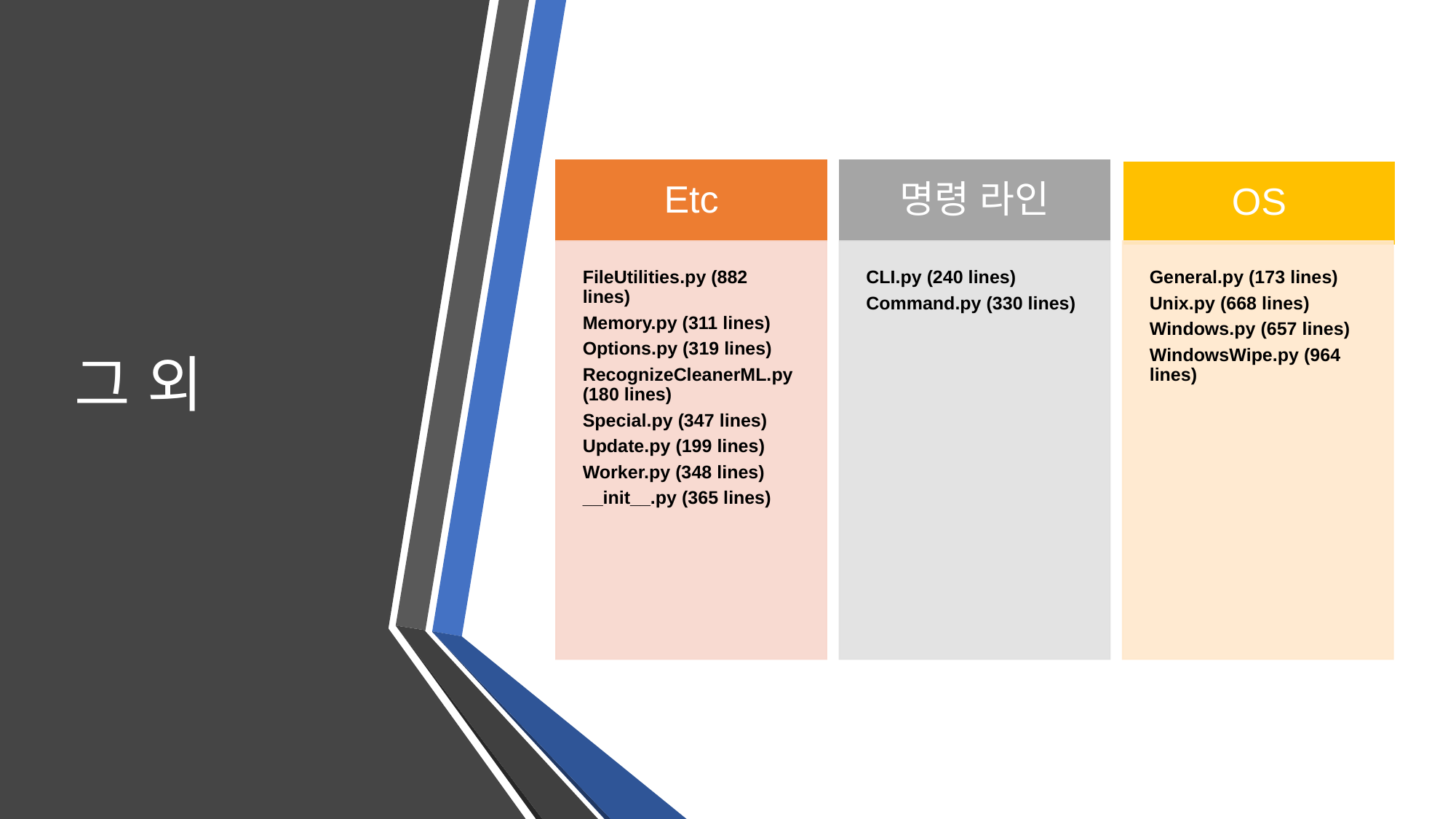

# 그 외
Etc
FileUtilities.py (882 lines)
Memory.py (311 lines)
Options.py (319 lines)
RecognizeCleanerML.py (180 lines)
Special.py (347 lines)
Update.py (199 lines)
Worker.py (348 lines)
__init__.py (365 lines)
명령 라인
CLI.py (240 lines)
Command.py (330 lines)
OS
General.py (173 lines)
Unix.py (668 lines)
Windows.py (657 lines)
WindowsWipe.py (964 lines)